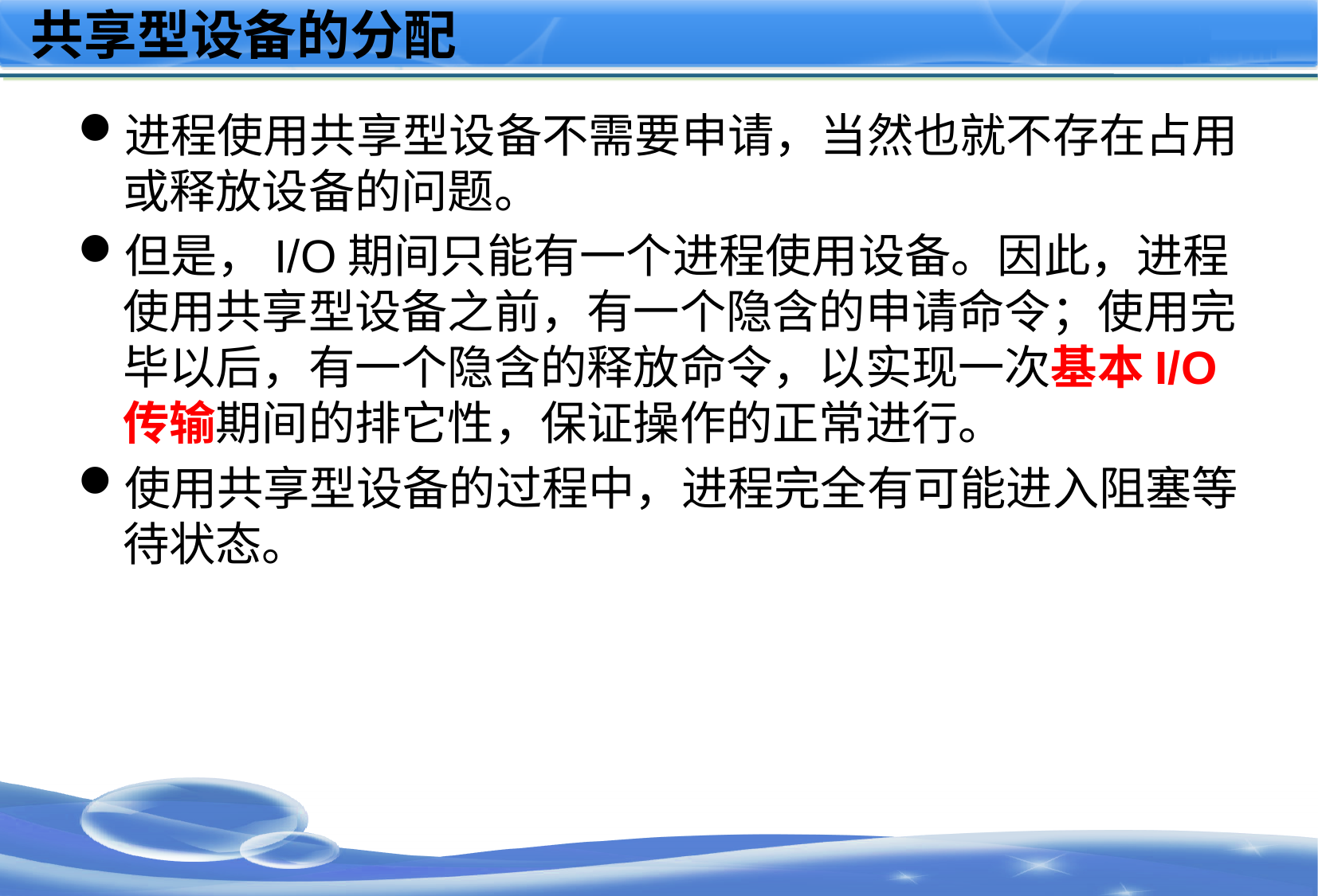

# 共享型设备的分配
进程使用共享型设备不需要申请，当然也就不存在占用或释放设备的问题。
但是，I/O期间只能有一个进程使用设备。因此，进程使用共享型设备之前，有一个隐含的申请命令；使用完毕以后，有一个隐含的释放命令，以实现一次基本I/O传输期间的排它性，保证操作的正常进行。
使用共享型设备的过程中，进程完全有可能进入阻塞等待状态。